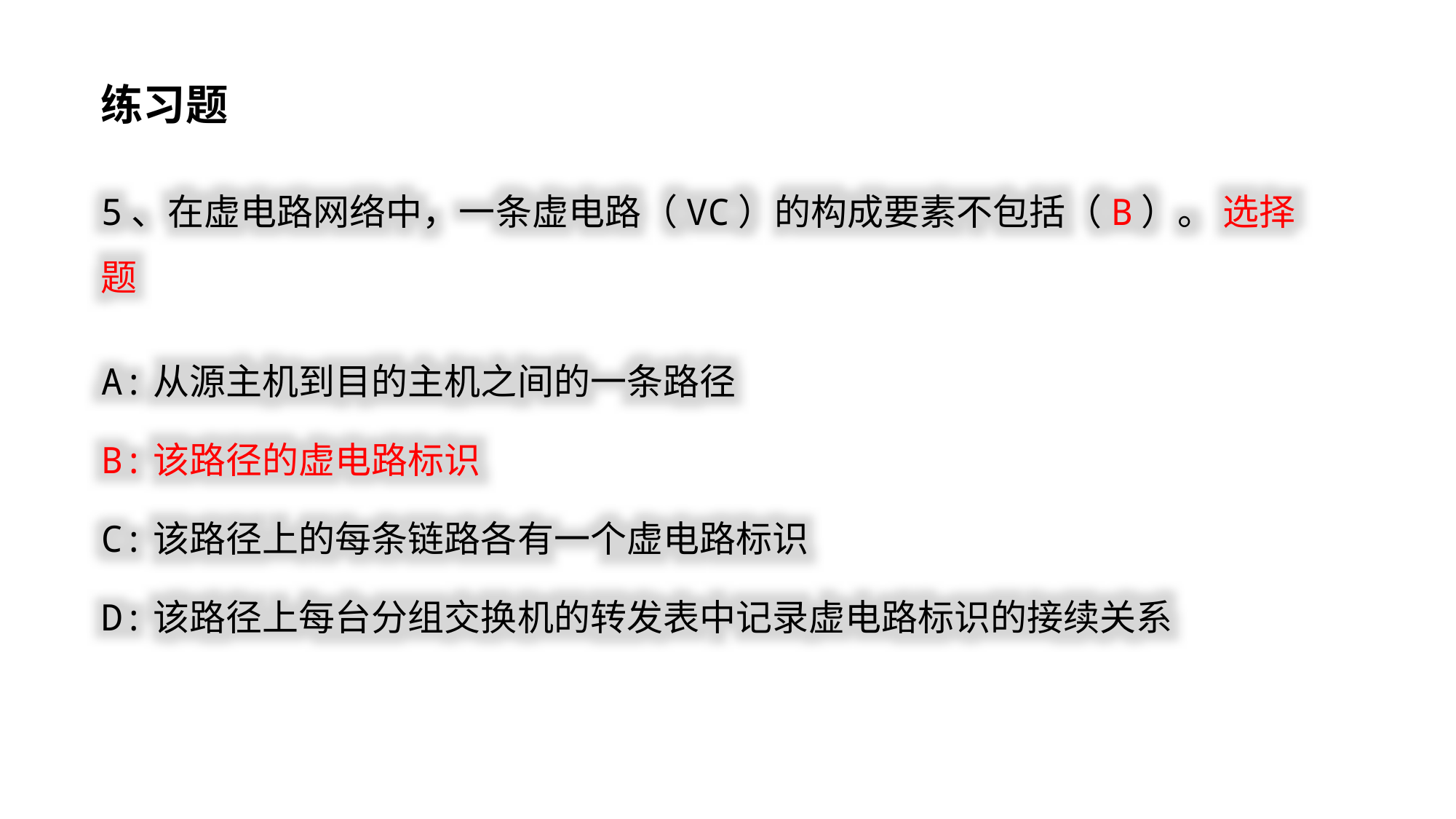

练习题
5、在虚电路网络中，一条虚电路（VC）的构成要素不包括（B）。 选择题

A:从源主机到目的主机之间的一条路径

B:该路径的虚电路标识

C:该路径上的每条链路各有一个虚电路标识

D:该路径上每台分组交换机的转发表中记录虚电路标识的接续关系